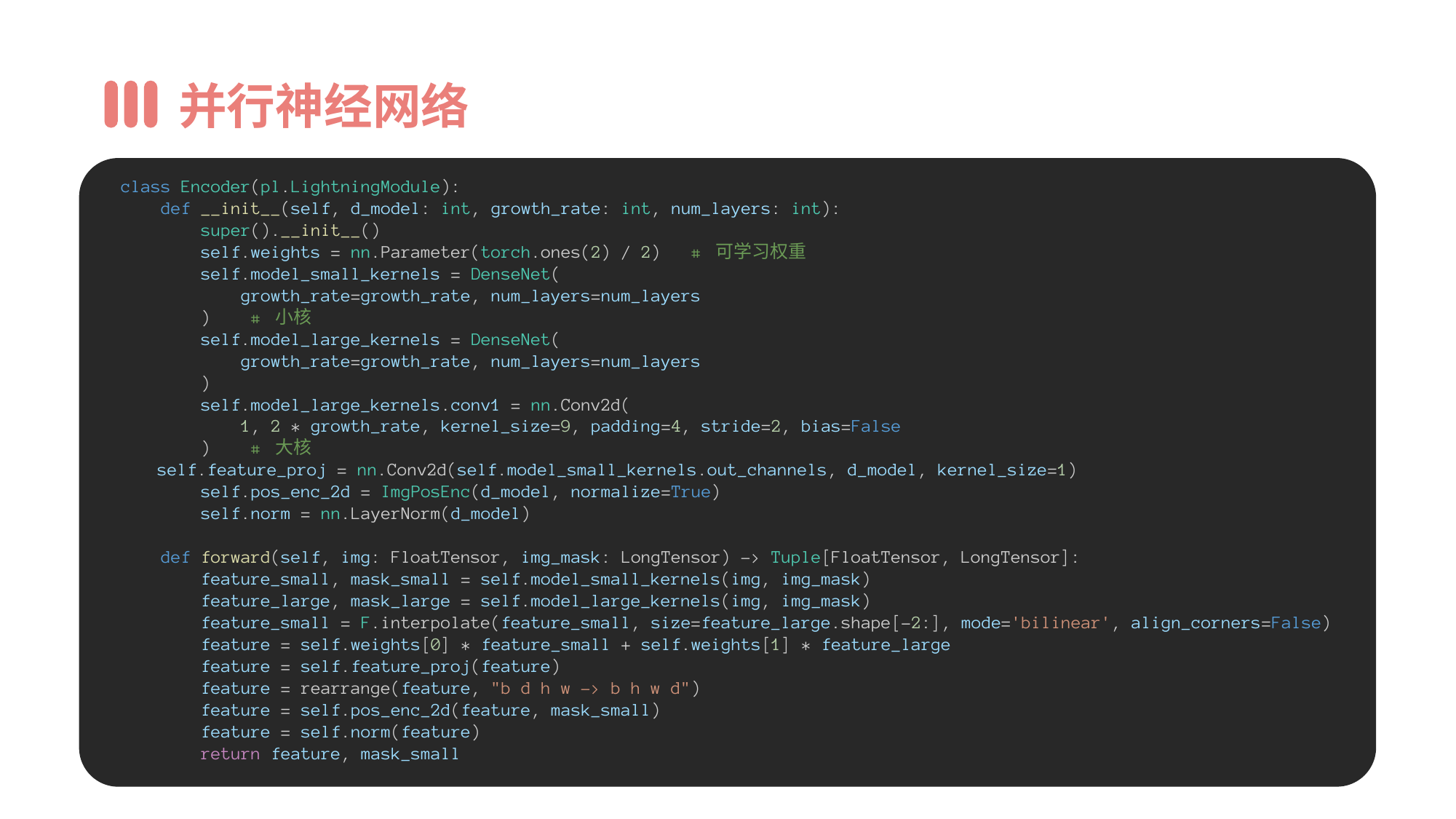

并行神经网络

class Encoder(pl.LightningModule):
    def __init__(self, d_model: int, growth_rate: int, num_layers: int):
        super().__init__()
        self.weights = nn.Parameter(torch.ones(2) / 2)   # 可学习权重
        self.model_small_kernels = DenseNet(
            growth_rate=growth_rate, num_layers=num_layers
        )    # 小核
        self.model_large_kernels = DenseNet(
            growth_rate=growth_rate, num_layers=num_layers
        )
        self.model_large_kernels.conv1 = nn.Conv2d(
            1, 2 * growth_rate, kernel_size=9, padding=4, stride=2, bias=False
        )    # 大核
        self.feature_proj = nn.Conv2d(self.model_small_kernels.out_channels, d_model, kernel_size=1)
        self.pos_enc_2d = ImgPosEnc(d_model, normalize=True)
        self.norm = nn.LayerNorm(d_model)
    def forward(self, img: FloatTensor, img_mask: LongTensor) -> Tuple[FloatTensor, LongTensor]:
        feature_small, mask_small = self.model_small_kernels(img, img_mask)
        feature_large, mask_large = self.model_large_kernels(img, img_mask)
        feature_small = F.interpolate(feature_small, size=feature_large.shape[-2:], mode='bilinear', align_corners=False)
        feature = self.weights[0] * feature_small + self.weights[1] * feature_large
        feature = self.feature_proj(feature)
        feature = rearrange(feature, "b d h w -> b h w d")
        feature = self.pos_enc_2d(feature, mask_small)
        feature = self.norm(feature)
        return feature, mask_small